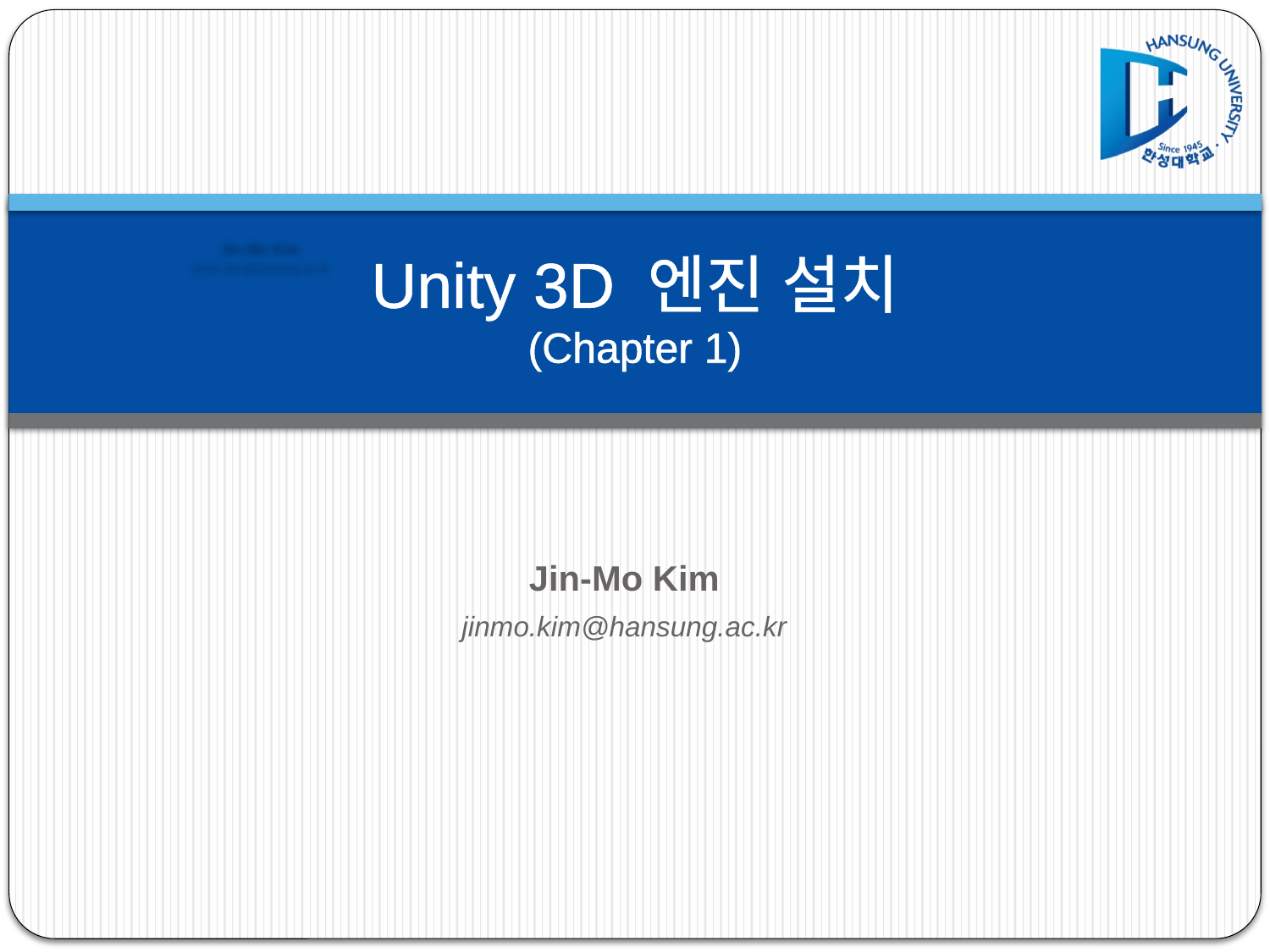

# Unity 3D 엔진 설치 (Chapter 1)

Jin-Mo Kim
jinmo.kim@hansung.ac.kr